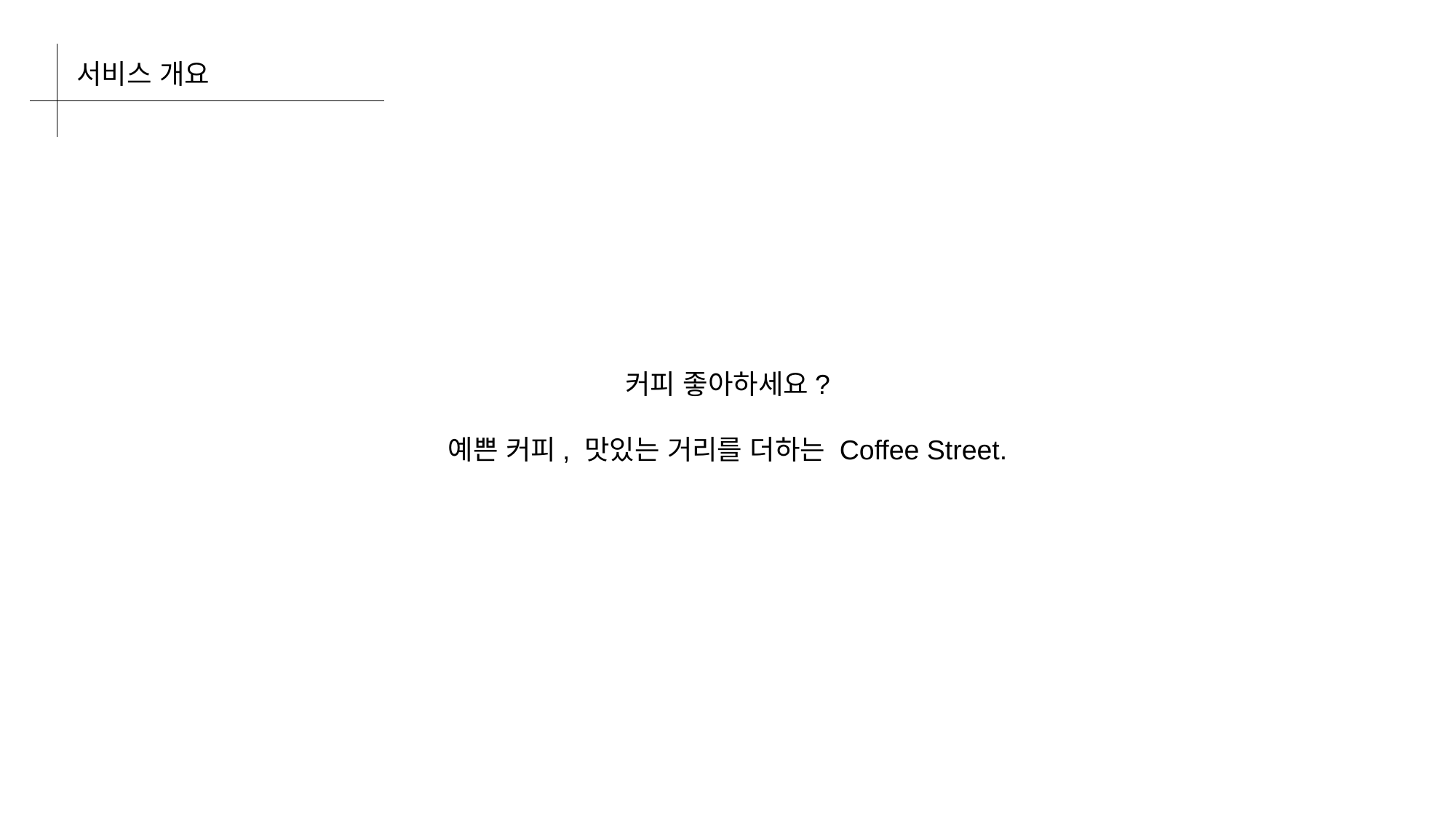

서비스 개요
커피 좋아하세요?

예쁜 커피, 맛있는 거리를 더하는 Coffee Street.